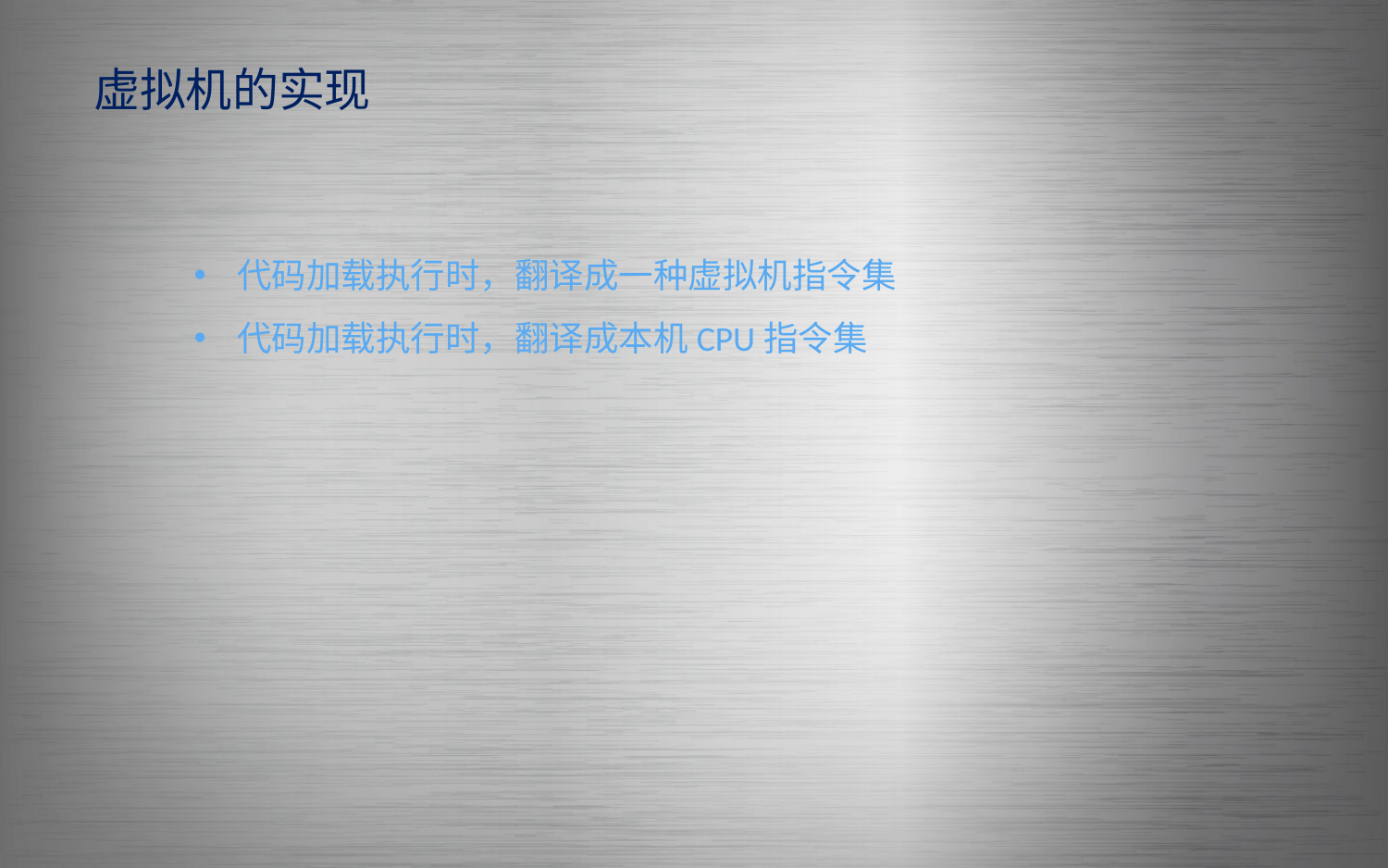

虚拟机的实现
代码加载执行时，翻译成一种虚拟机指令集
代码加载执行时，翻译成本机CPU指令集